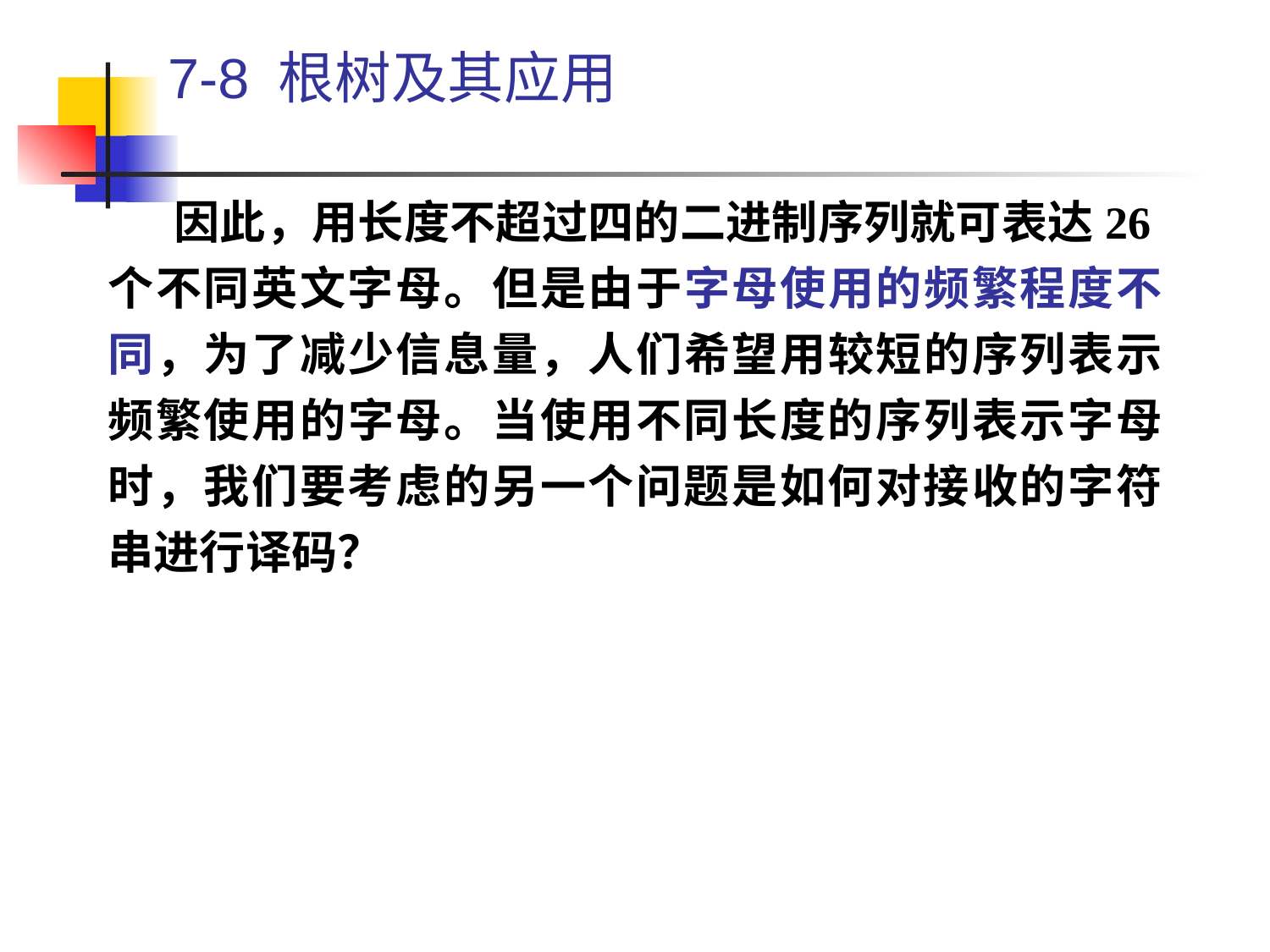

# 7-8 根树及其应用
因此，用长度不超过四的二进制序列就可表达26个不同英文字母。但是由于字母使用的频繁程度不同，为了减少信息量，人们希望用较短的序列表示频繁使用的字母。当使用不同长度的序列表示字母时，我们要考虑的另一个问题是如何对接收的字符串进行译码？